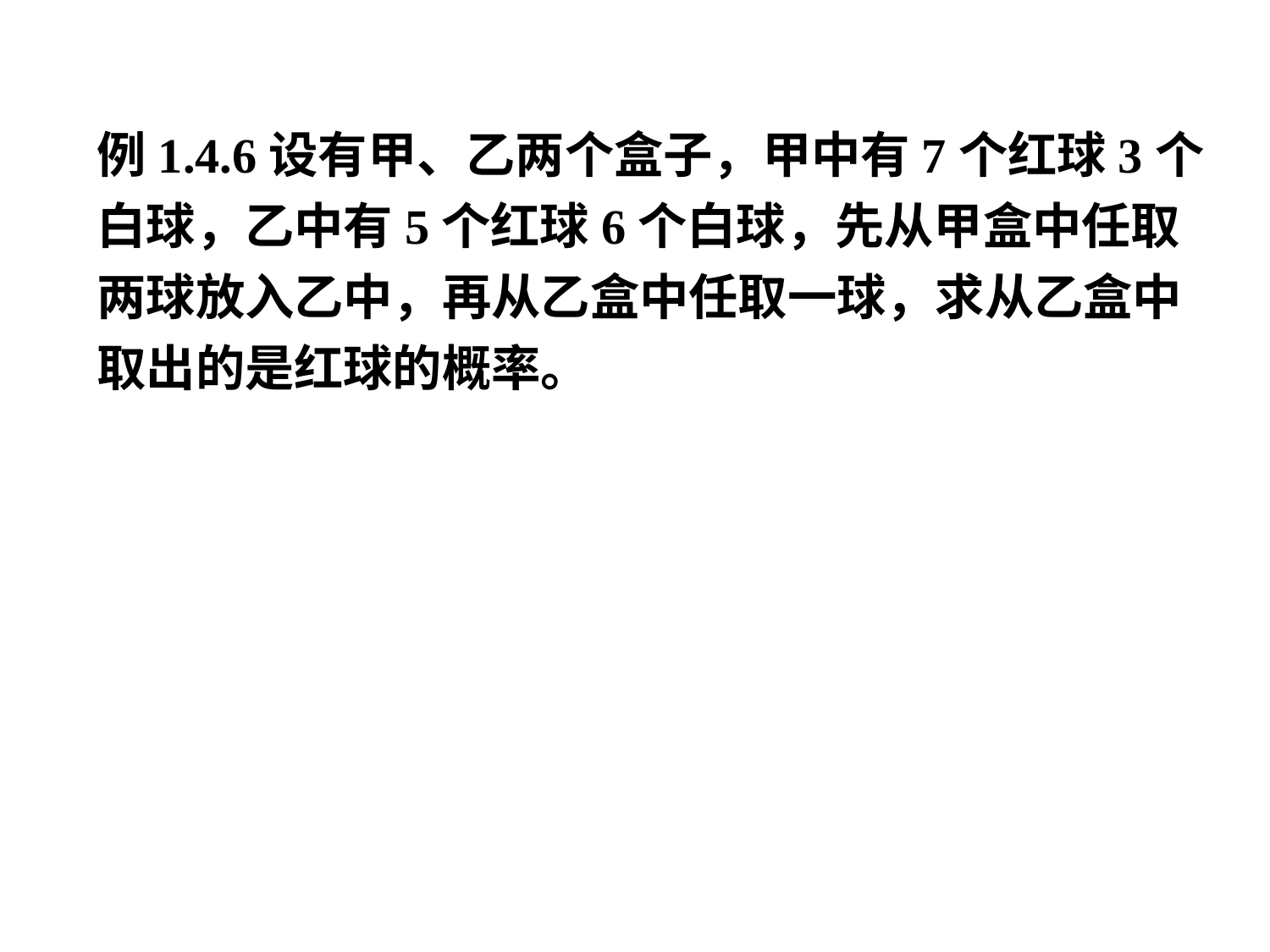

例1.4.6设有甲、乙两个盒子，甲中有7个红球3个白球，乙中有5个红球6个白球，先从甲盒中任取两球放入乙中，再从乙盒中任取一球，求从乙盒中取出的是红球的概率。